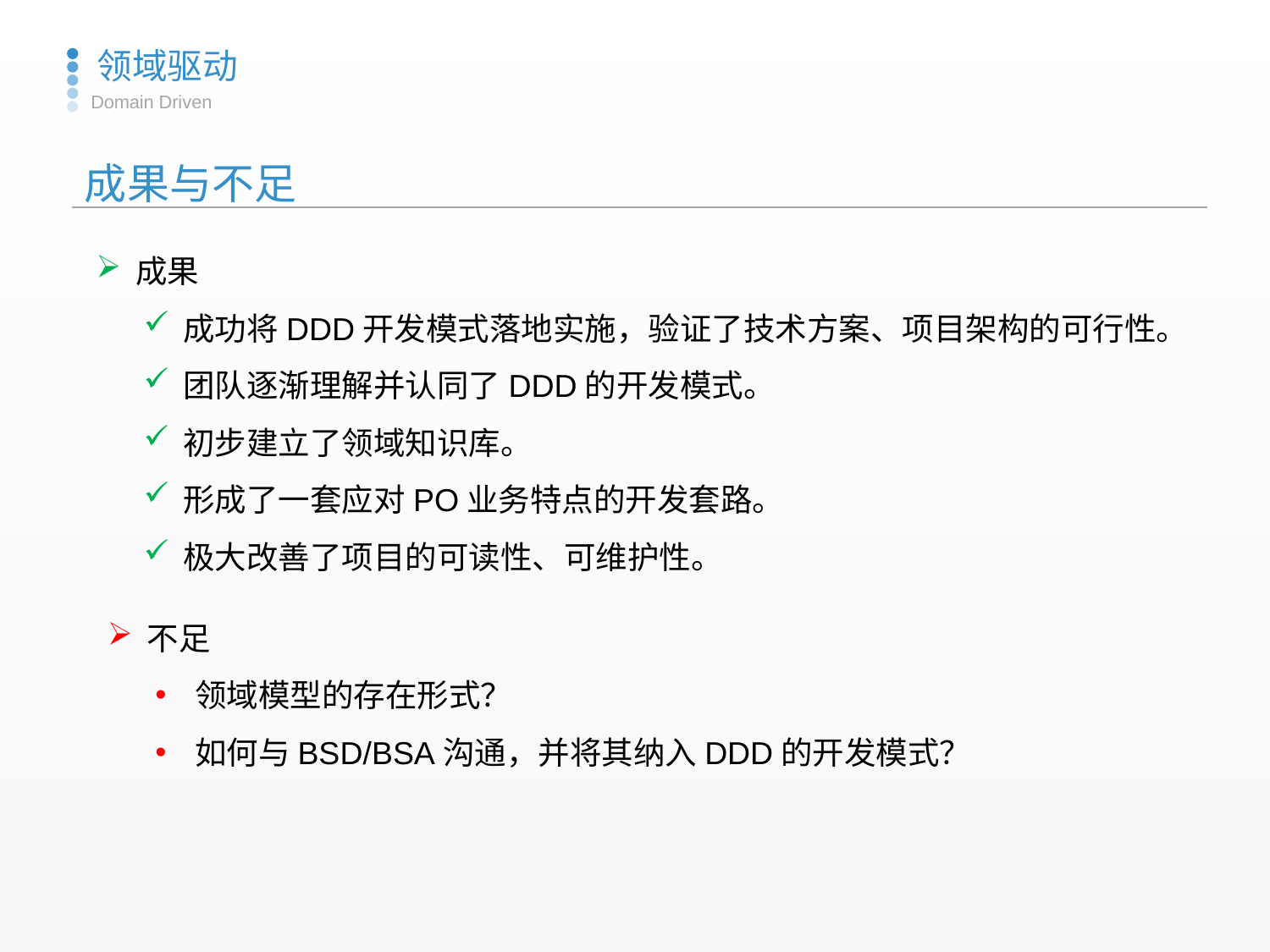

领域驱动

Domain Driven
| 成果与不足 |
| --- |
成果
成功将DDD开发模式落地实施，验证了技术方案、项目架构的可行性。
团队逐渐理解并认同了DDD的开发模式。
初步建立了领域知识库。
形成了一套应对PO业务特点的开发套路。
极大改善了项目的可读性、可维护性。
不足
领域模型的存在形式？
如何与BSD/BSA沟通，并将其纳入DDD的开发模式？